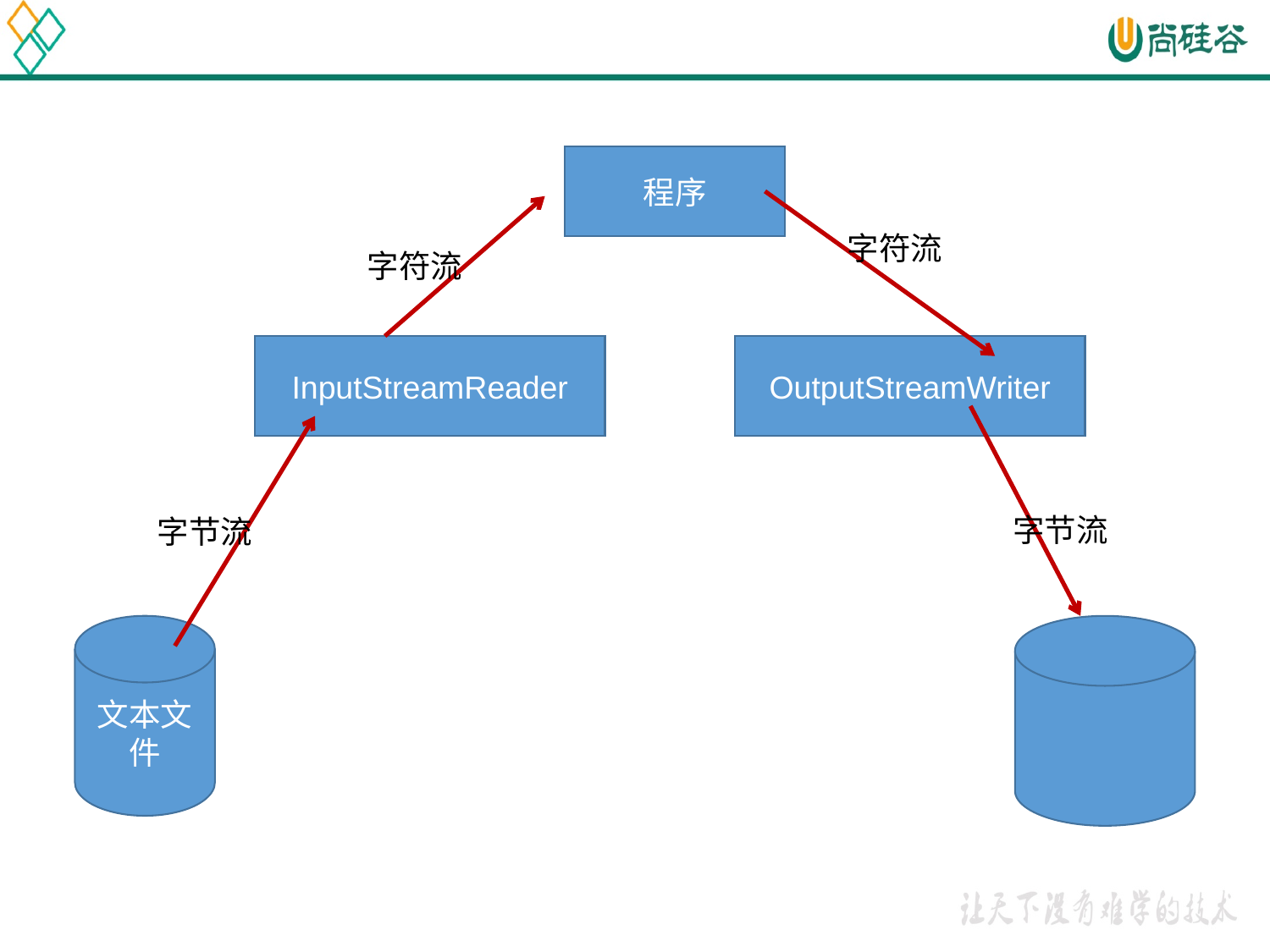

程序
字符流
字符流
InputStreamReader
OutputStreamWriter
字节流
字节流
文本文件